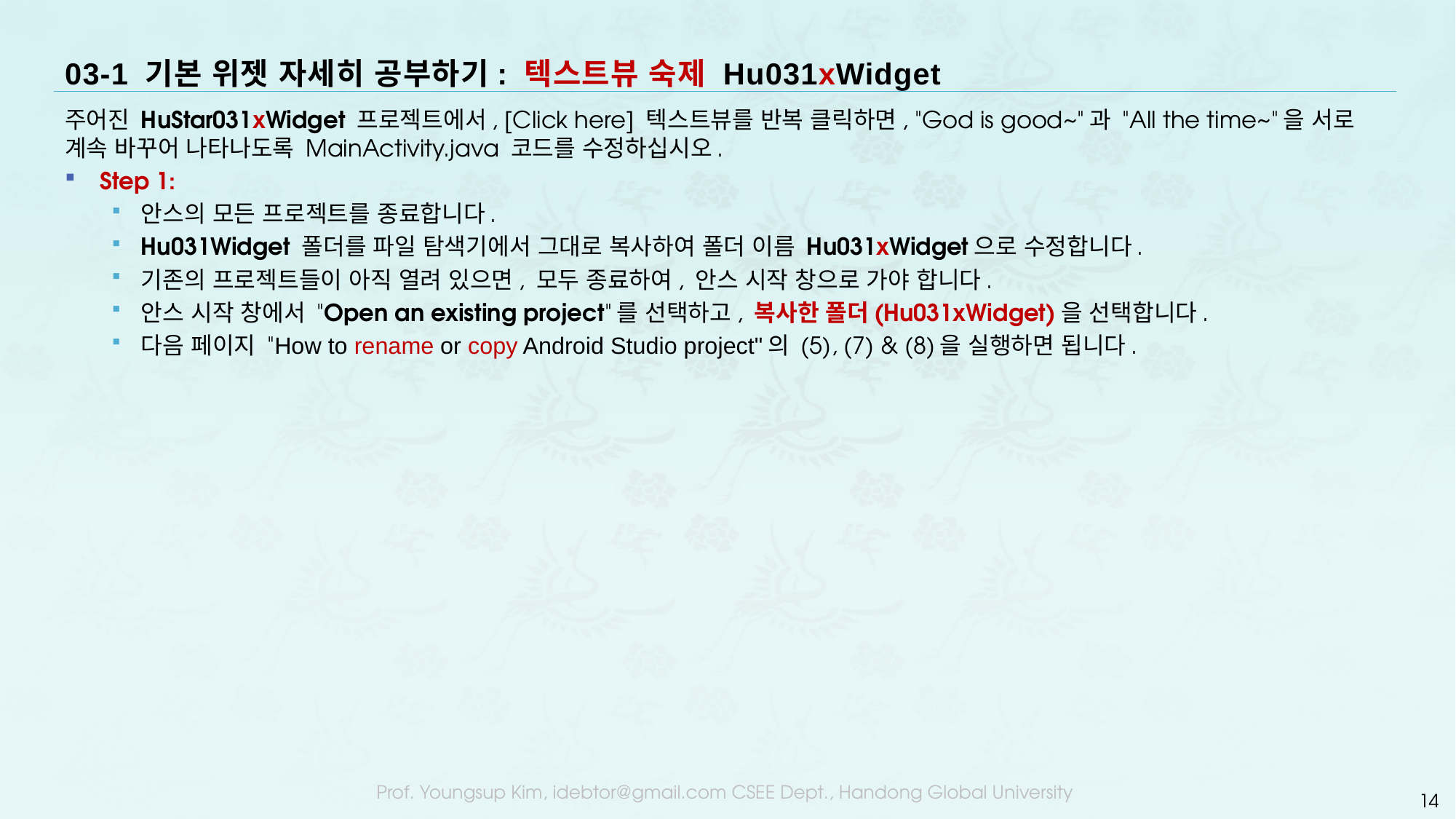

# 03-1 기본 위젯 자세히 공부하기: 텍스트뷰 숙제 Hu031xWidget
주어진 HuStar031xWidget 프로젝트에서, [Click here] 텍스트뷰를 반복 클릭하면, "God is good~"과 "All the time~"을 서로 계속 바꾸어 나타나도록 MainActivity.java 코드를 수정하십시오.
Step 1:
안스의 모든 프로젝트를 종료합니다.
Hu031Widget 폴더를 파일 탐색기에서 그대로 복사하여 폴더 이름 Hu031xWidget으로 수정합니다.
기존의 프로젝트들이 아직 열려 있으면, 모두 종료하여, 안스 시작 창으로 가야 합니다.
안스 시작 창에서 "Open an existing project"를 선택하고, 복사한 폴더(Hu031xWidget)을 선택합니다.
다음 페이지 "How to rename or copy Android Studio project"의 (5), (7) & (8)을 실행하면 됩니다.

14